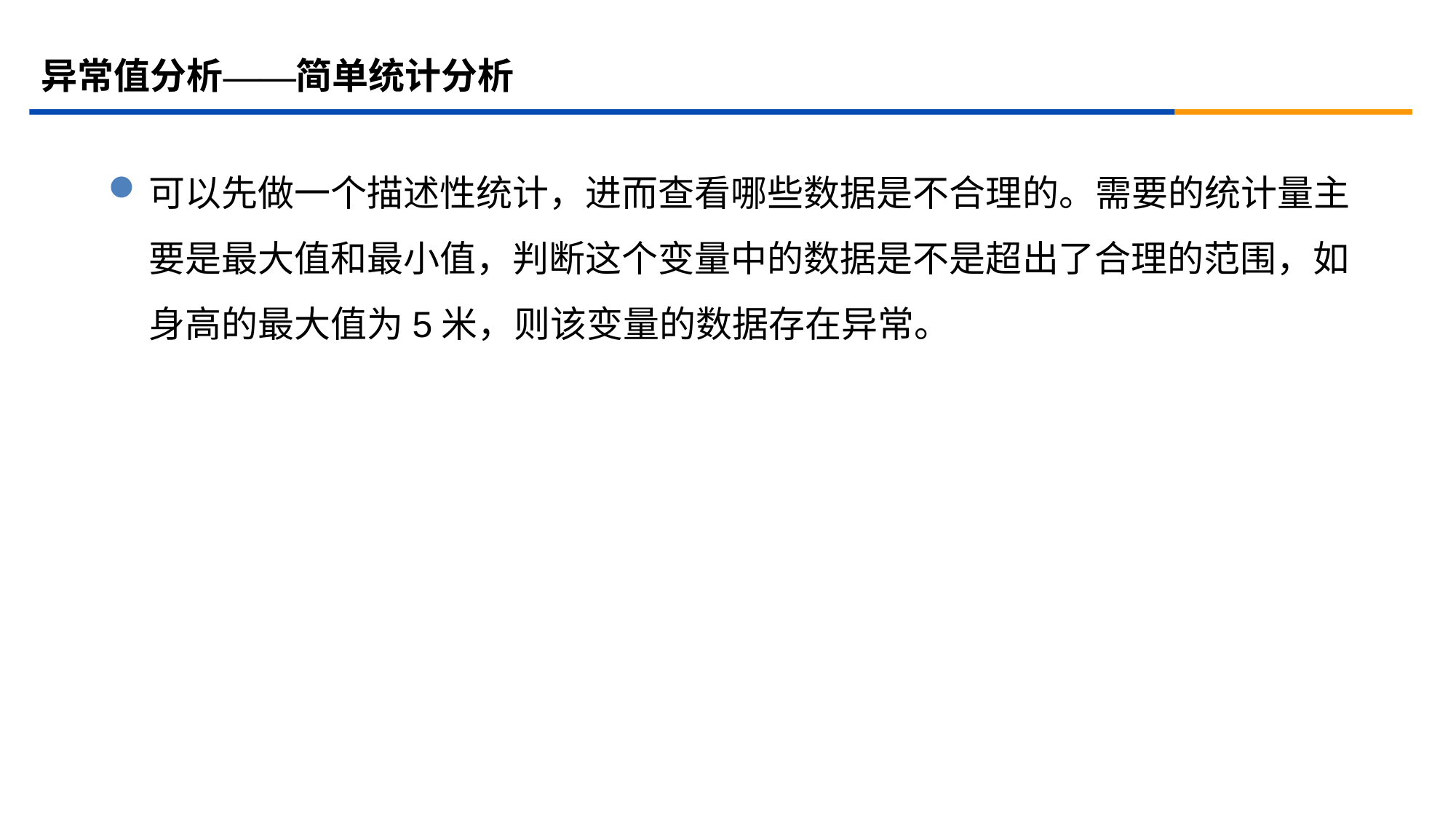

# 异常值分析——简单统计分析
可以先做一个描述性统计，进而查看哪些数据是不合理的。需要的统计量主要是最大值和最小值，判断这个变量中的数据是不是超出了合理的范围，如身高的最大值为5米，则该变量的数据存在异常。